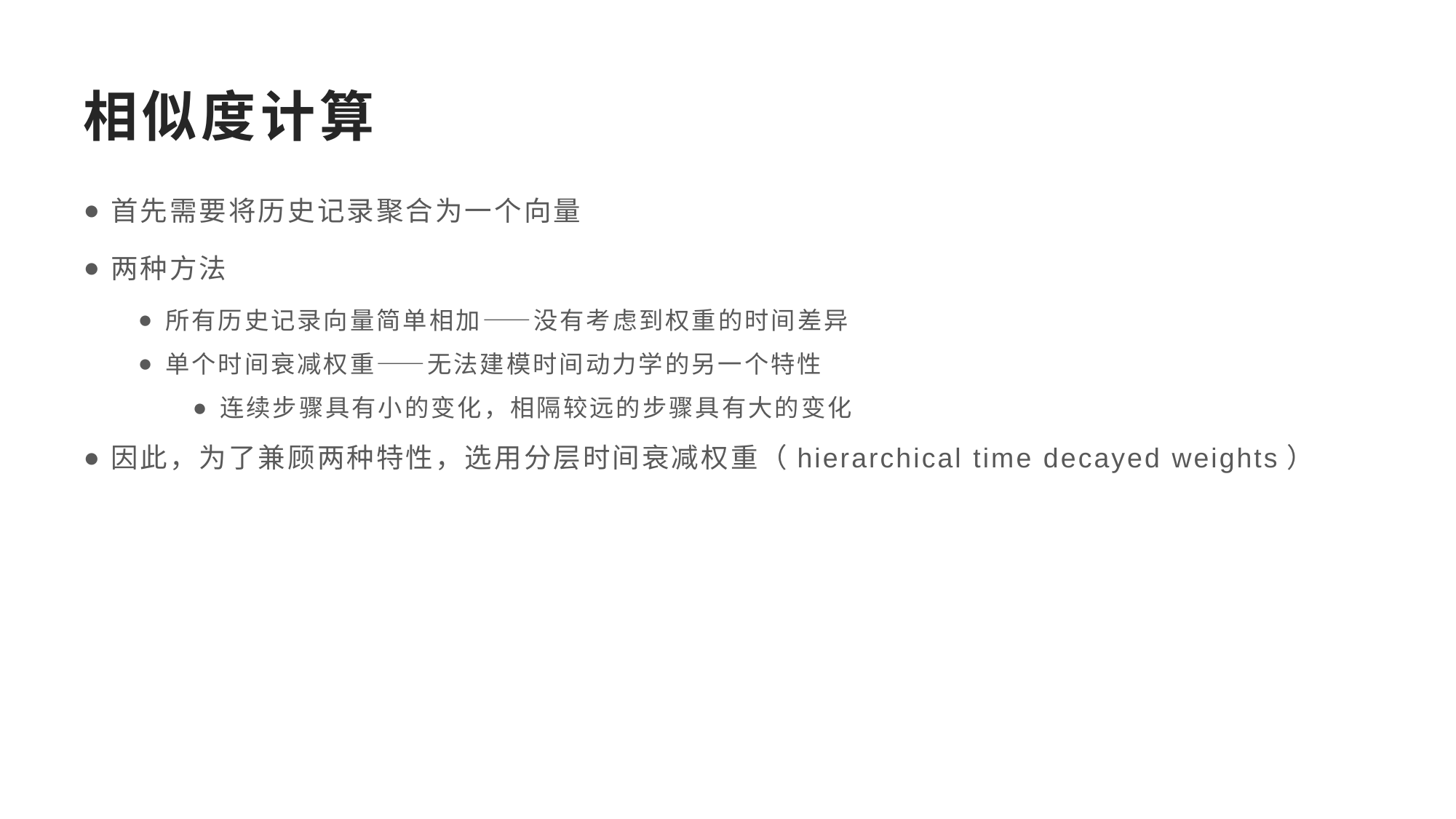

# 相似度计算
首先需要将历史记录聚合为一个向量
两种方法
所有历史记录向量简单相加——没有考虑到权重的时间差异
单个时间衰减权重——无法建模时间动力学的另一个特性
连续步骤具有小的变化，相隔较远的步骤具有大的变化
因此，为了兼顾两种特性，选用分层时间衰减权重（hierarchical time decayed weights）